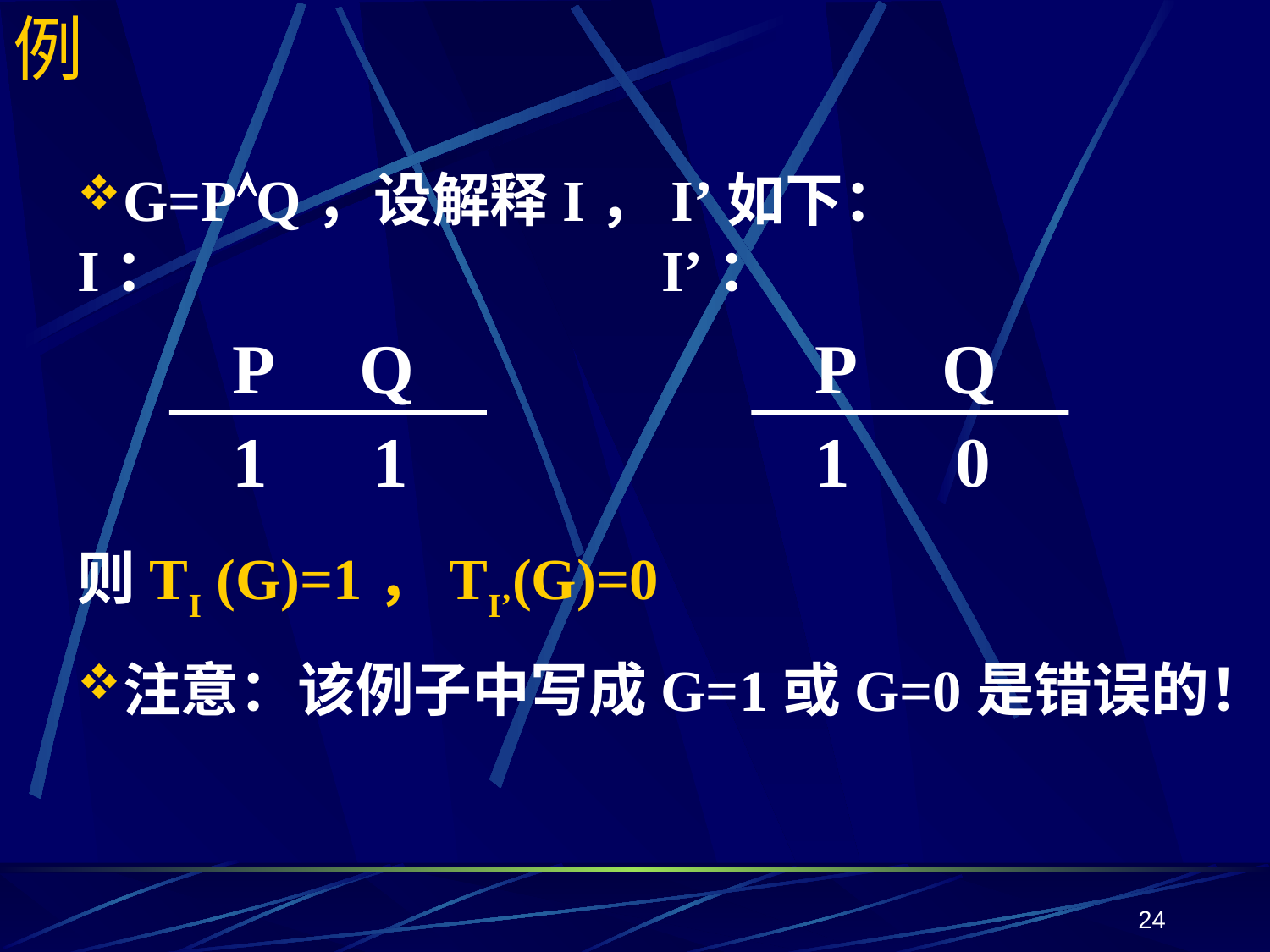

# 例
G=P∧Q，设解释I，I’如下：
I：  	 I’：
则TI (G)=1，TI’(G)=0
注意：该例子中写成G=1或G=0是错误的！
 P     Q
 1      1

 P     Q
 1      0

24